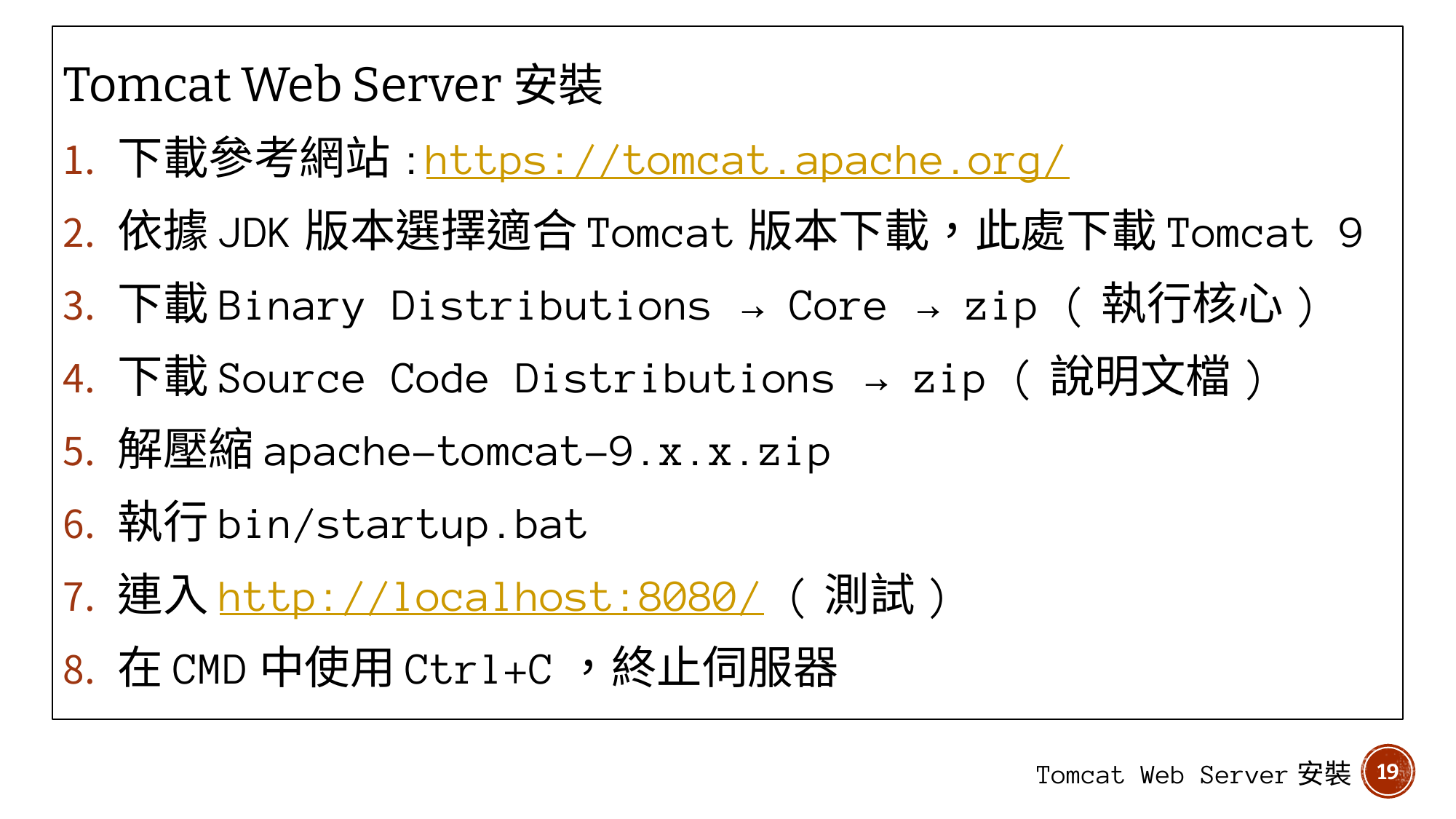

Tomcat Web Server安裝
下載參考網站:https://tomcat.apache.org/
依據JDK版本選擇適合Tomcat版本下載，此處下載Tomcat 9
下載Binary Distributions → Core → zip (執行核心)
下載Source Code Distributions → zip (說明文檔)
解壓縮apache-tomcat-9.x.x.zip
執行bin/startup.bat
連入http://localhost:8080/ (測試)
在CMD中使用Ctrl+C，終止伺服器
19
Tomcat Web Server安裝